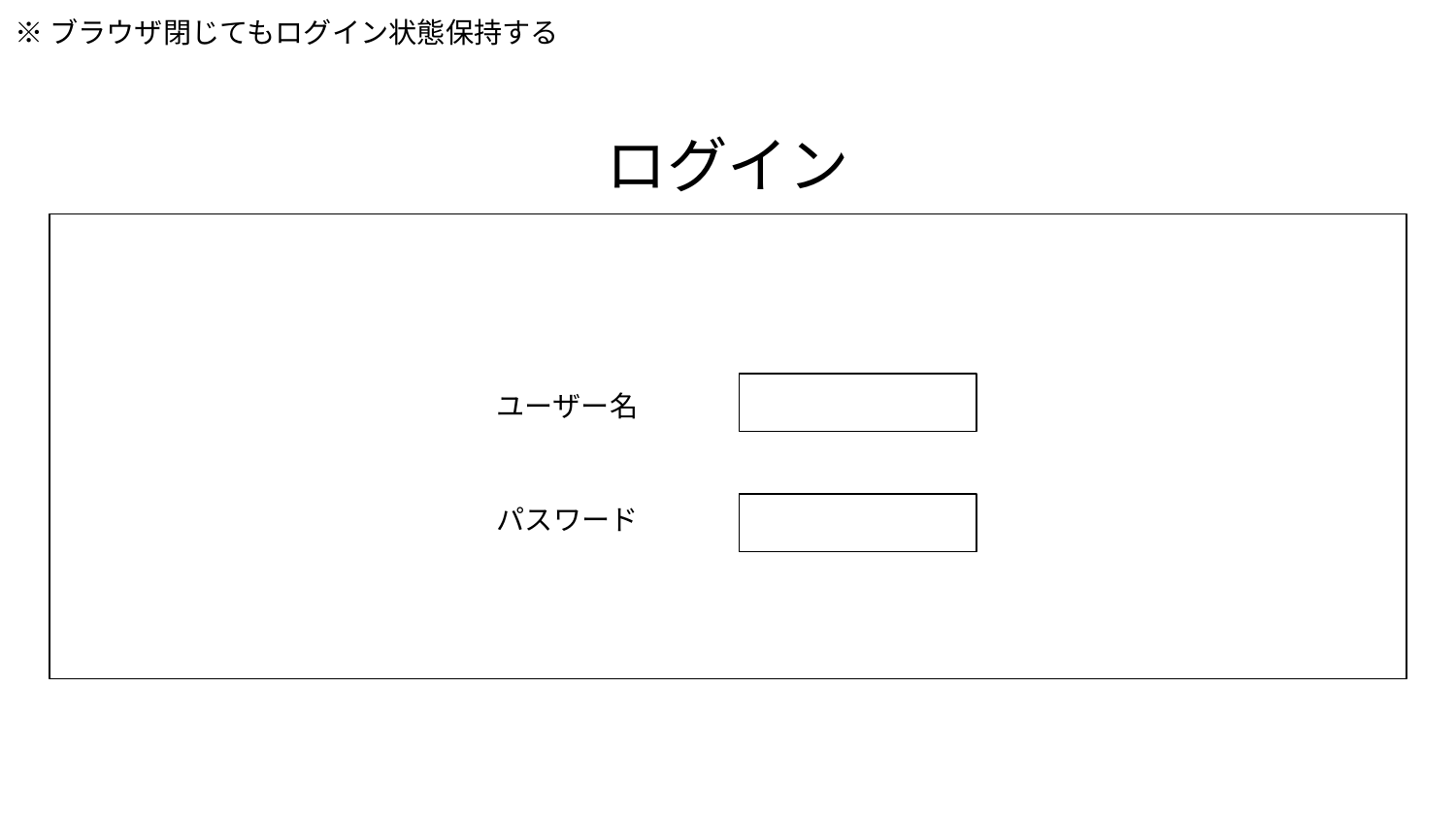

※ブラウザ閉じてもログイン状態保持する
# ログイン
あ
ユーザー名

パスワード